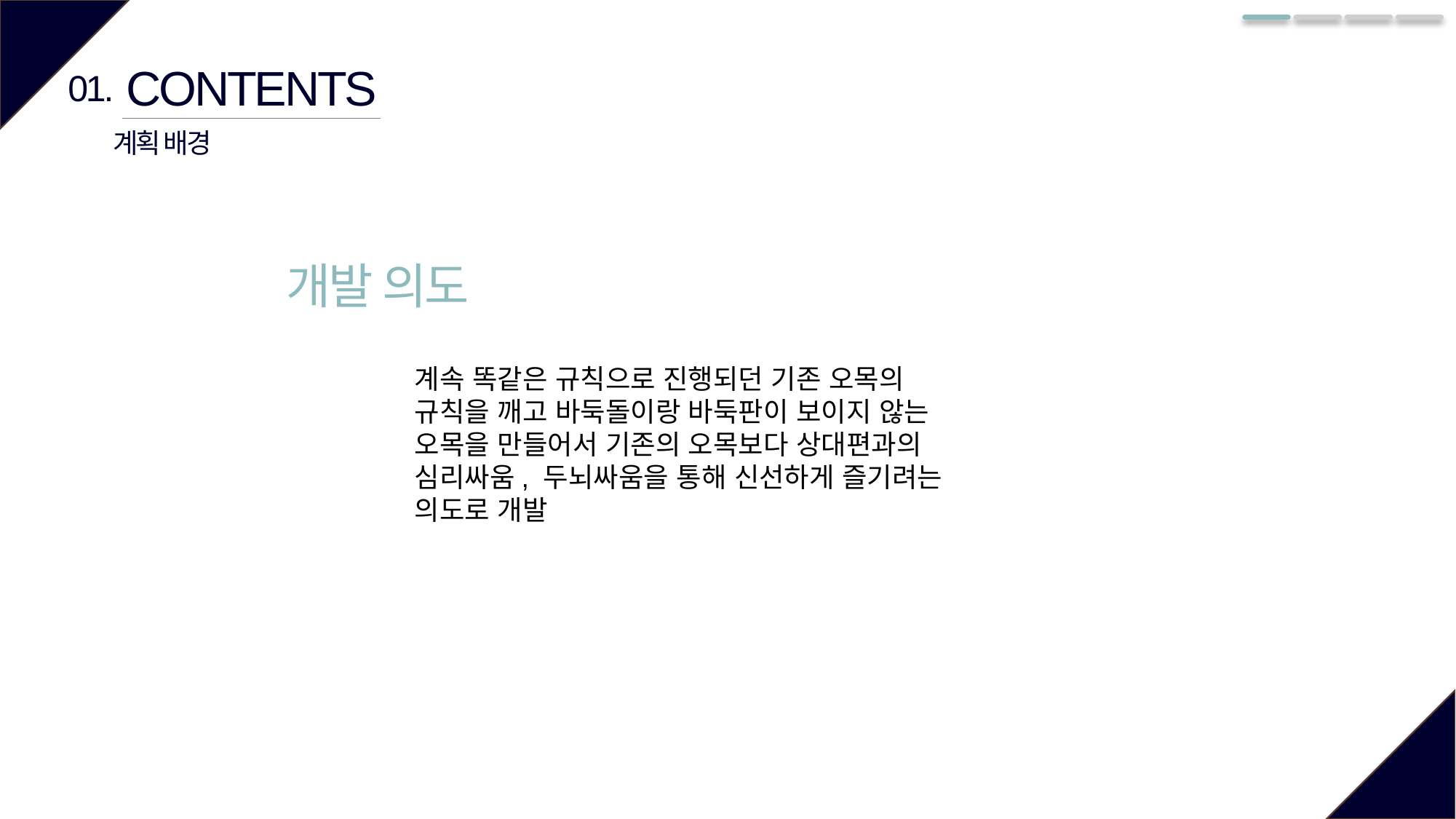

CONTENTS
01.
계획 배경
개발 의도
계속 똑같은 규칙으로 진행되던 기존 오목의
규칙을 깨고 바둑돌이랑 바둑판이 보이지 않는
오목을 만들어서 기존의 오목보다 상대편과의
심리싸움, 두뇌싸움을 통해 신선하게 즐기려는
의도로 개발